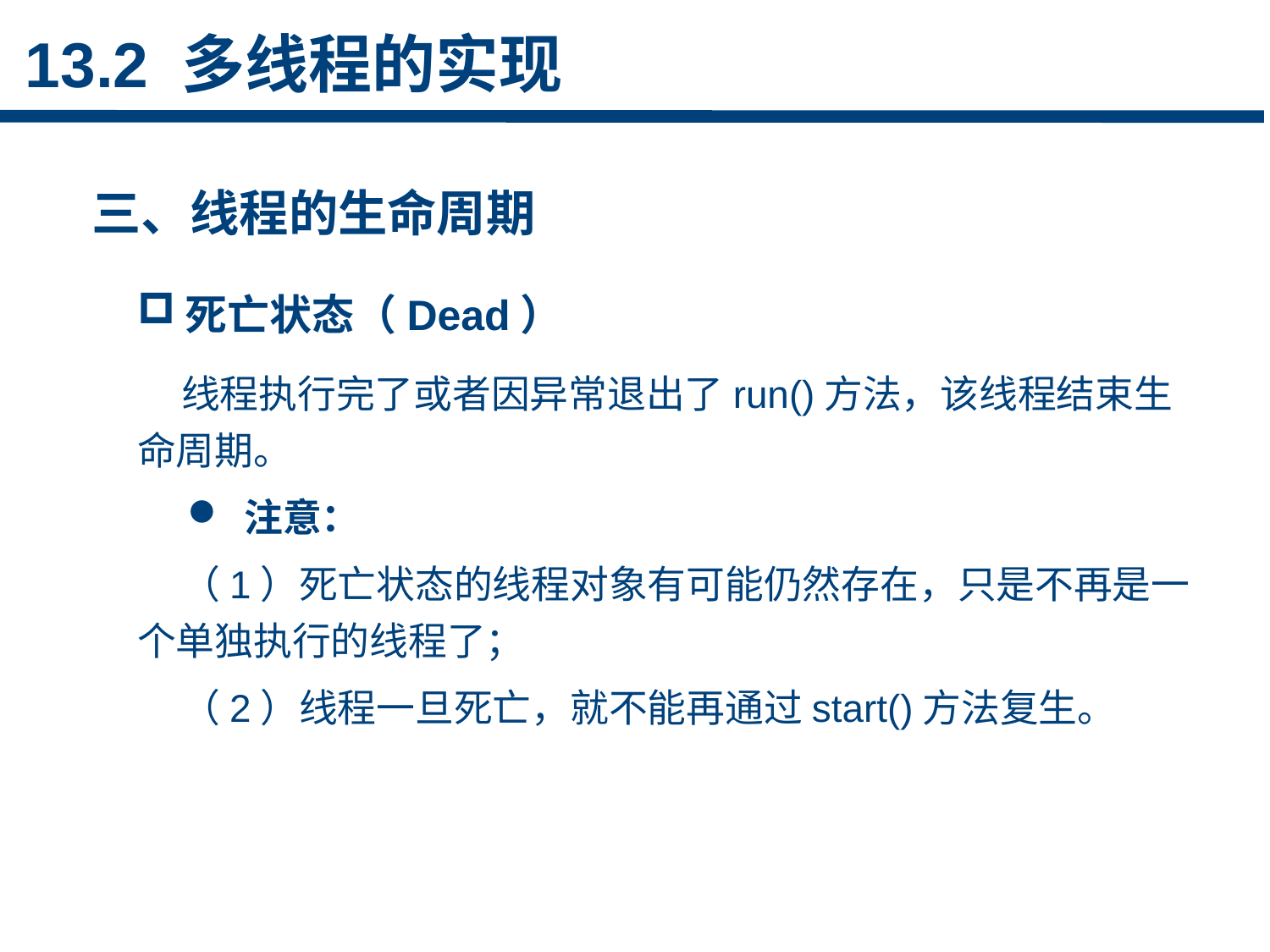

13.2 多线程的实现
三、线程的生命周期
点击添加文本
死亡状态（Dead）
    线程执行完了或者因异常退出了run()方法，该线程结束生命周期。
 注意：
    （1）死亡状态的线程对象有可能仍然存在，只是不再是一个单独执行的线程了；
    （2）线程一旦死亡，就不能再通过start()方法复生。
点击添加文本
点击添加文本
点击添加文本